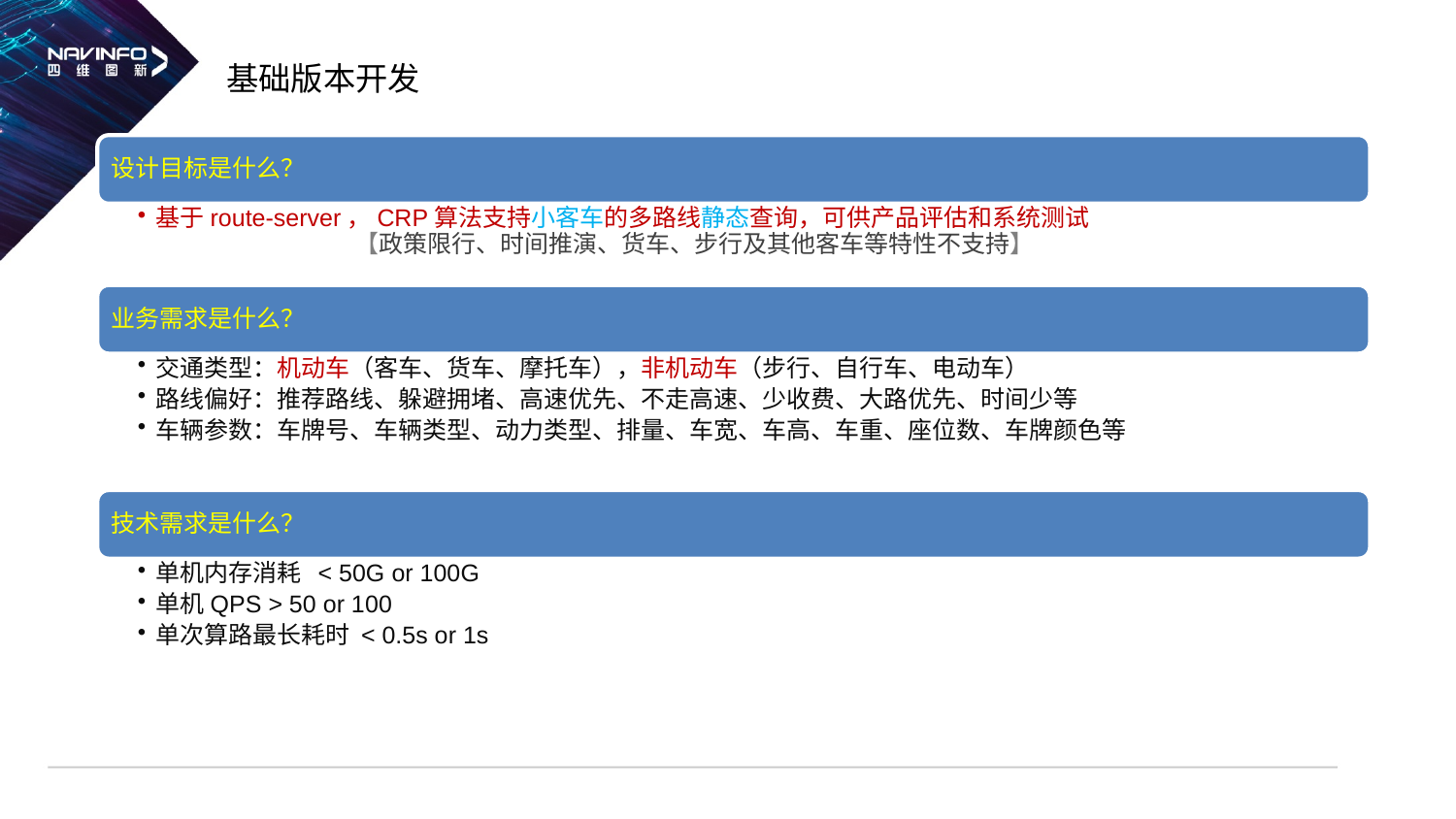

# 基础版本开发
设计目标是什么？
基于route-server，CRP算法支持小客车的多路线静态查询，可供产品评估和系统测试			          【政策限行、时间推演、货车、步行及其他客车等特性不支持】
业务需求是什么？
交通类型：机动车（客车、货车、摩托车），非机动车（步行、自行车、电动车）
路线偏好：推荐路线、躲避拥堵、高速优先、不走高速、少收费、大路优先、时间少等
车辆参数：车牌号、车辆类型、动力类型、排量、车宽、车高、车重、座位数、车牌颜色等
技术需求是什么？
单机内存消耗  < 50G or 100G
单机QPS > 50 or 100
单次算路最长耗时 < 0.5s or 1s